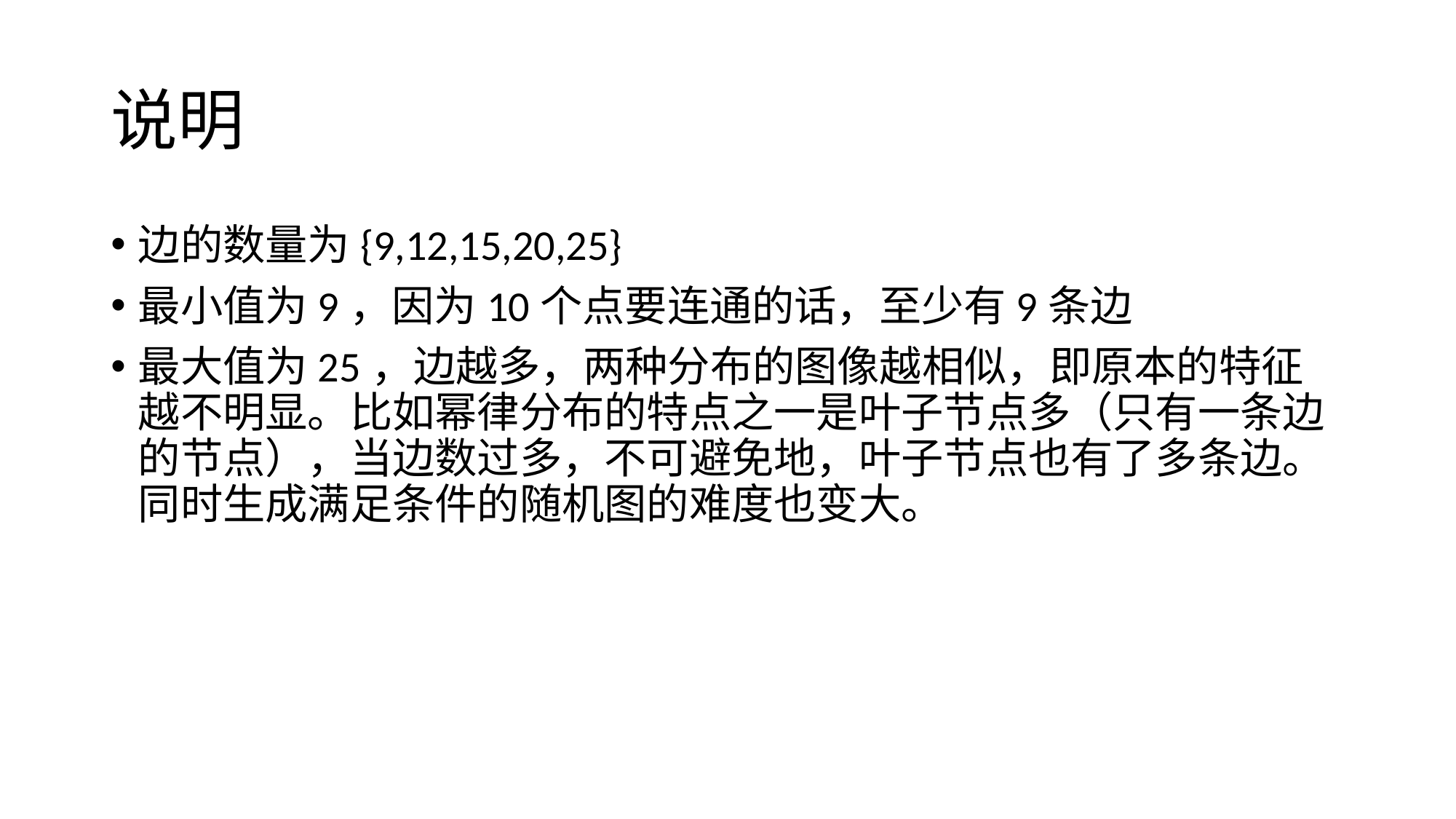

# 说明
边的数量为{9,12,15,20,25}
最小值为9，因为10个点要连通的话，至少有9条边
最大值为25，边越多，两种分布的图像越相似，即原本的特征越不明显。比如幂律分布的特点之一是叶子节点多（只有一条边的节点），当边数过多，不可避免地，叶子节点也有了多条边。同时生成满足条件的随机图的难度也变大。